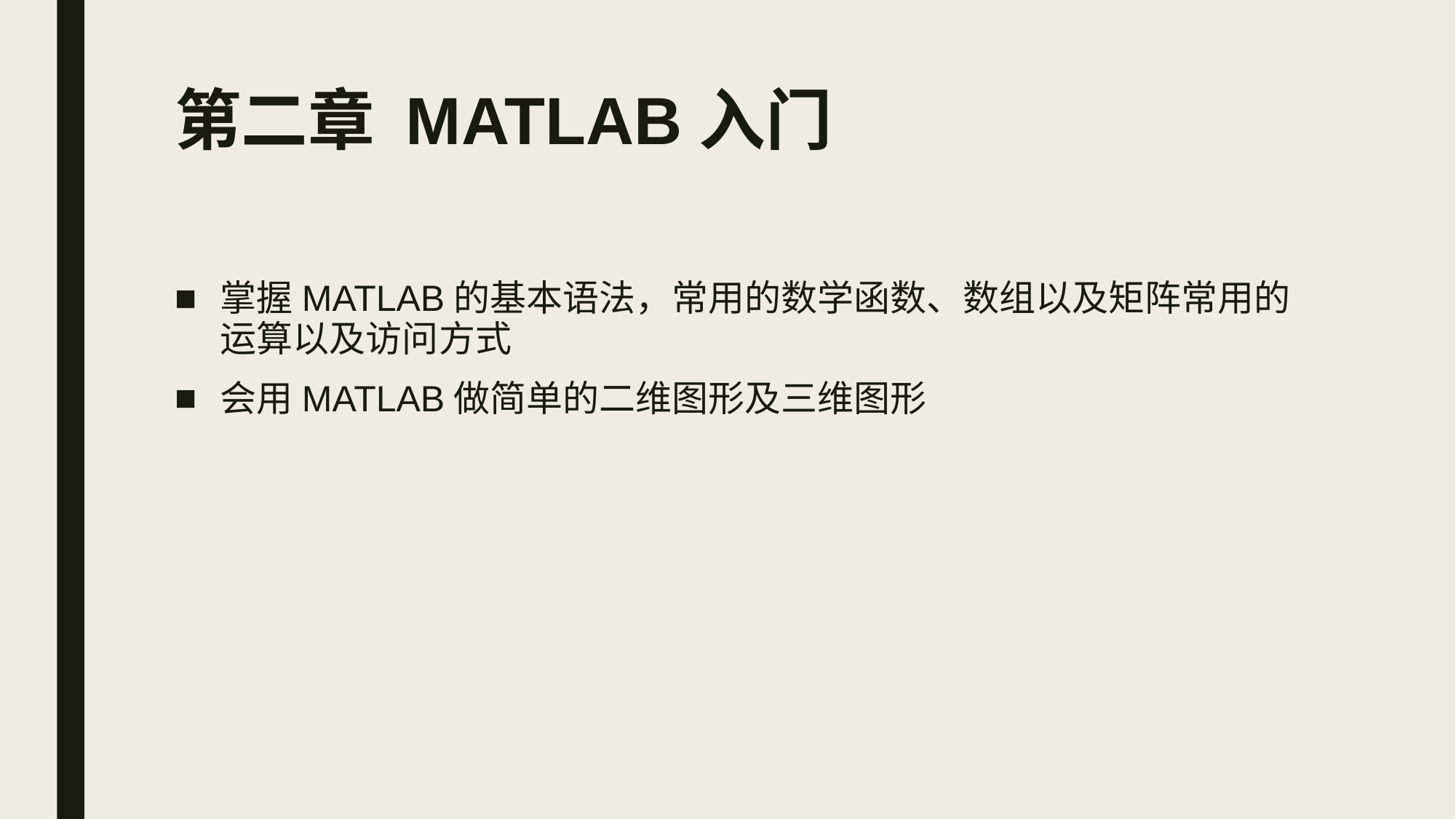

# 第二章 MATLAB入门
掌握MATLAB的基本语法，常用的数学函数、数组以及矩阵常用的运算以及访问方式
会用MATLAB做简单的二维图形及三维图形